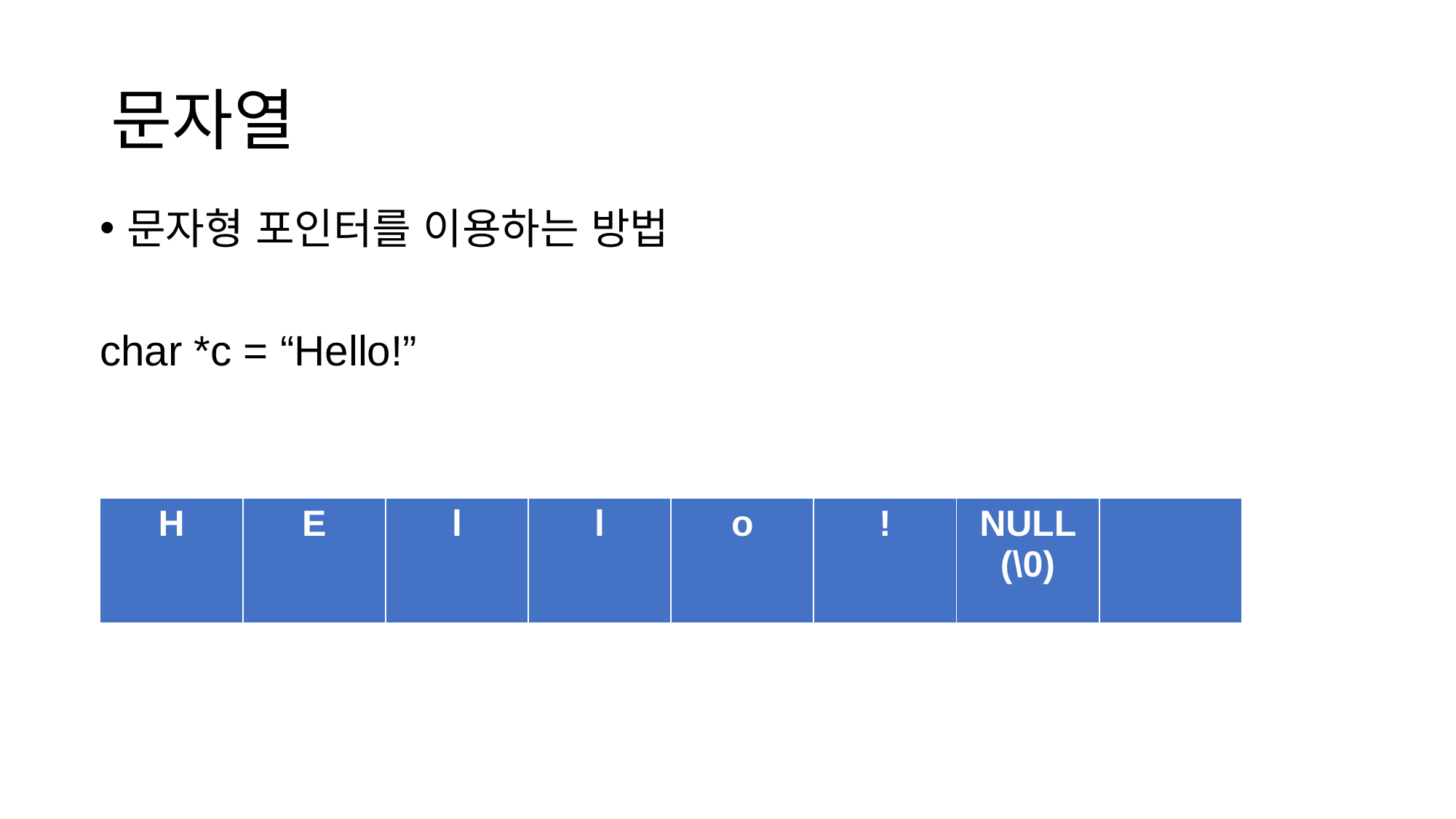

# 문자열
문자형 포인터를 이용하는 방법

char *c = “Hello!”

| H | E | l | l | o | ! | NULL (\0) |  |
| --- | --- | --- | --- | --- | --- | --- | --- |